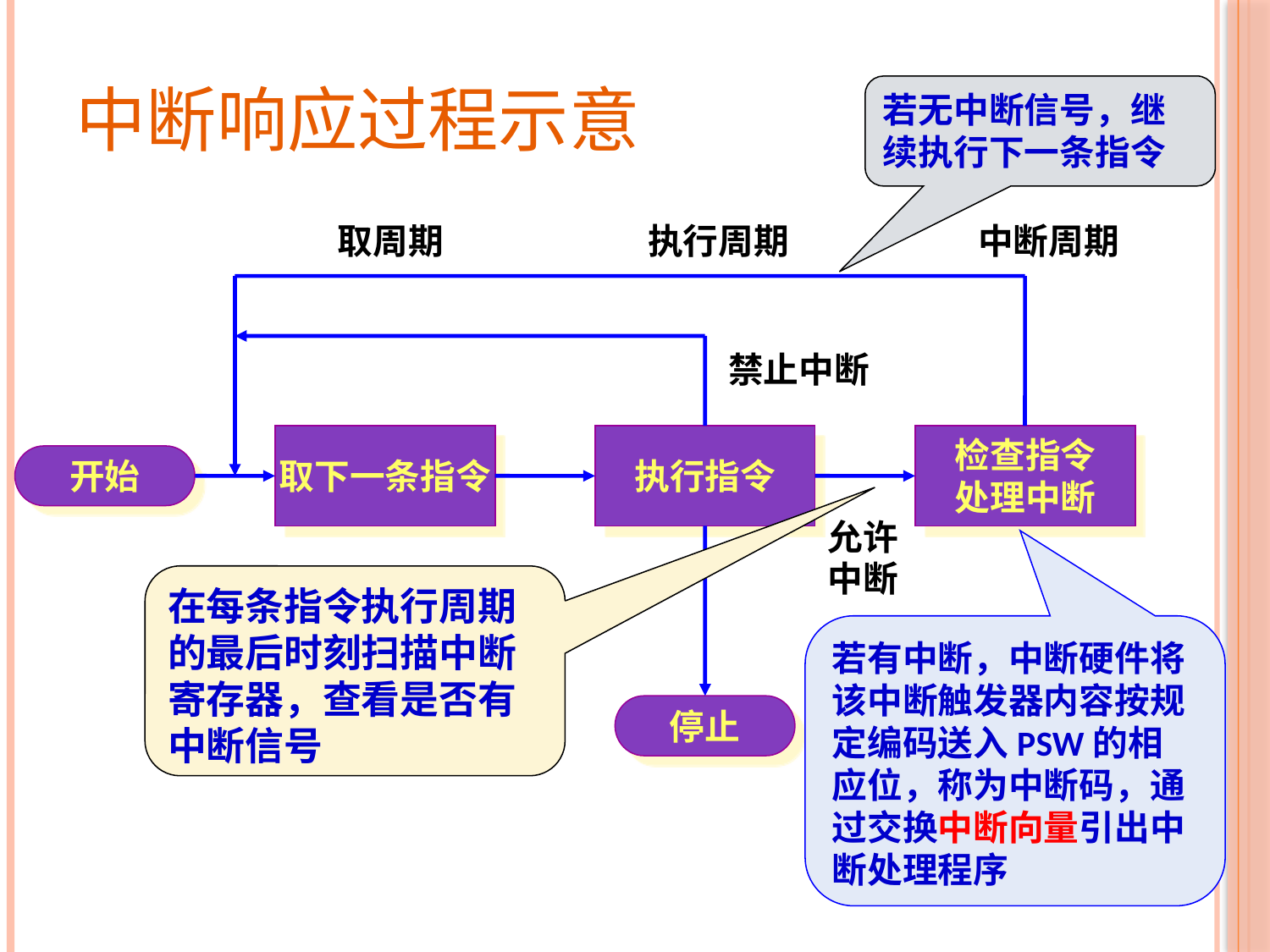

# 中断响应过程示意
若无中断信号，继续执行下一条指令
取周期
执行周期
中断周期

禁止中断
取下一条指令
执行指令
检查指令
处理中断
开始

允许
中断

在每条指令执行周期的最后时刻扫描中断寄存器，查看是否有中断信号
若有中断，中断硬件将该中断触发器内容按规定编码送入PSW的相应位，称为中断码，通过交换中断向量引出中断处理程序
停止